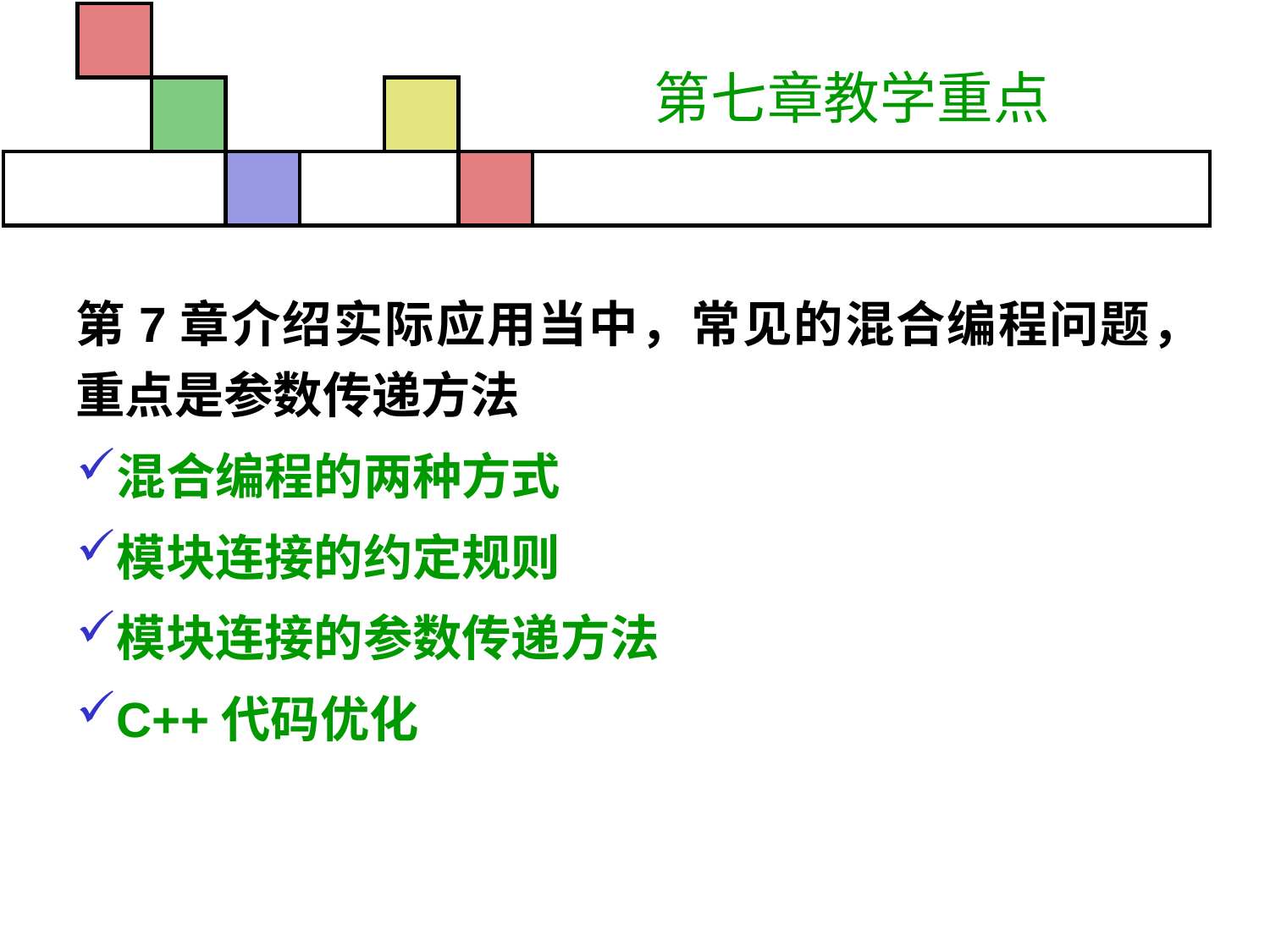

# 第七章教学重点
第7章介绍实际应用当中，常见的混合编程问题，重点是参数传递方法
混合编程的两种方式
模块连接的约定规则
模块连接的参数传递方法
C++代码优化